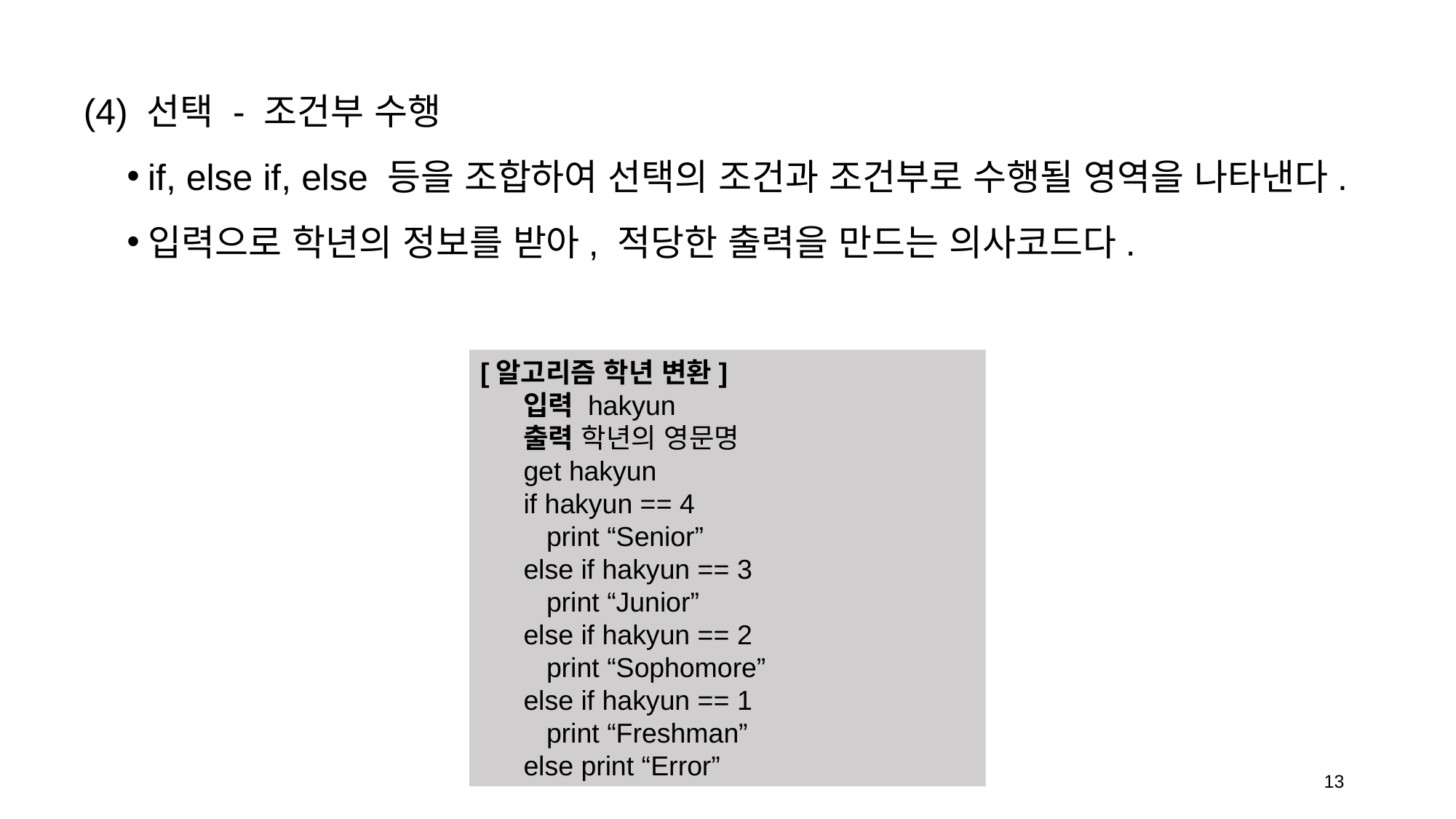

(4) 선택 - 조건부 수행
if, else if, else 등을 조합하여 선택의 조건과 조건부로 수행될 영역을 나타낸다.
입력으로 학년의 정보를 받아, 적당한 출력을 만드는 의사코드다.
[알고리즘 학년 변환]
입력 hakyun
출력 학년의 영문명
get hakyun
if hakyun == 4
   print “Senior”
else if hakyun == 3
   print “Junior”
else if hakyun == 2
   print “Sophomore”
else if hakyun == 1
   print “Freshman”
else print “Error”
13